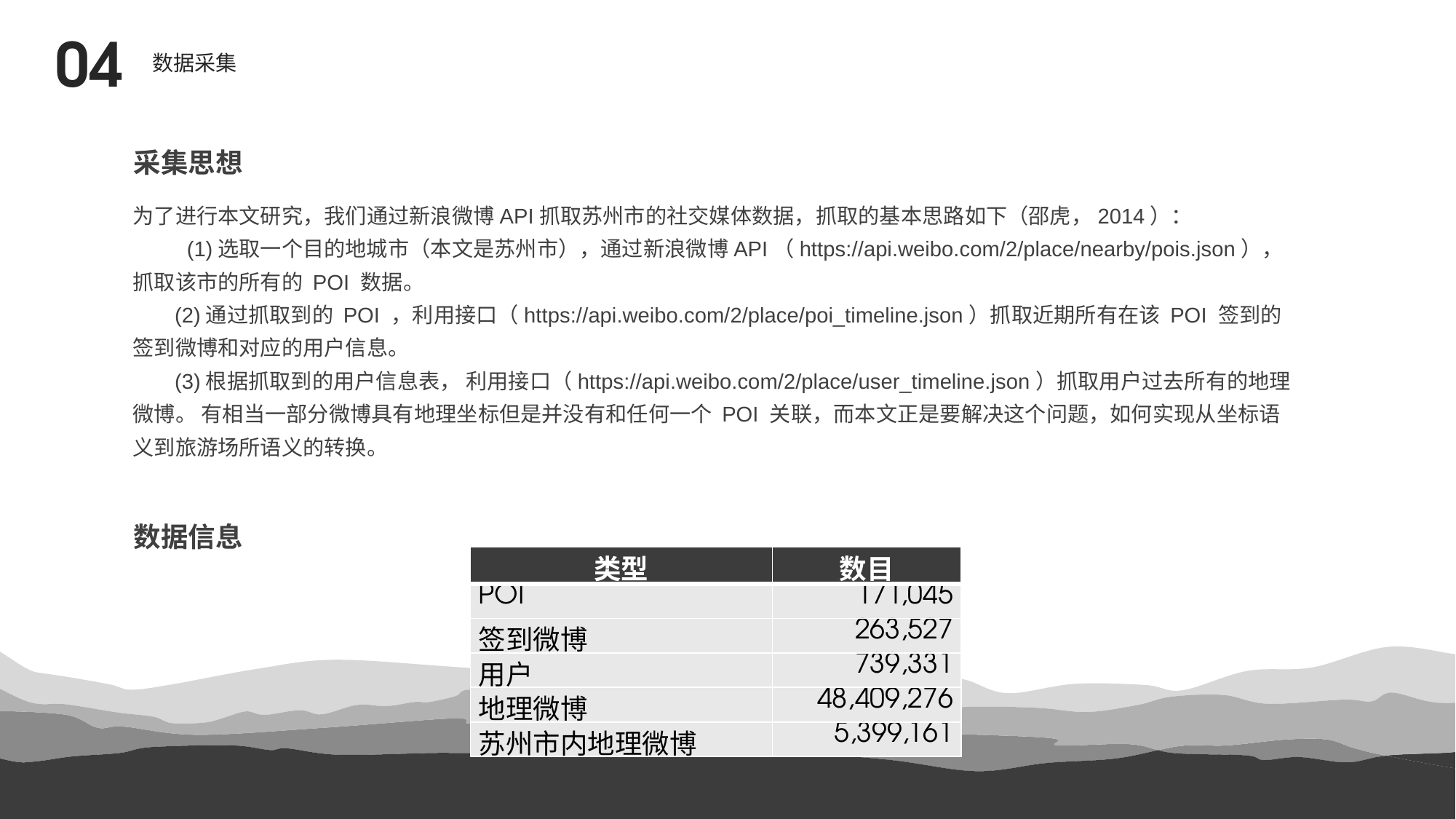

04
数据采集
采集思想
为了进行本文研究，我们通过新浪微博API抓取苏州市的社交媒体数据，抓取的基本思路如下（邵虎，2014）：
         (1)选取一个目的地城市（本文是苏州市），通过新浪微博API（https://api.weibo.com/2/place/nearby/pois.json），抓取该市的所有的 POI 数据。
       (2)通过抓取到的 POI ，利用接口（https://api.weibo.com/2/place/poi_timeline.json）抓取近期所有在该 POI 签到的签到微博和对应的用户信息。
       (3)根据抓取到的用户信息表， 利用接口（https://api.weibo.com/2/place/user_timeline.json）抓取用户过去所有的地理微博。 有相当一部分微博具有地理坐标但是并没有和任何一个 POI 关联，而本文正是要解决这个问题，如何实现从坐标语义到旅游场所语义的转换。
数据信息
| 类型 | 数目 |
| --- | --- |
| POI | 171,045 |
| 签到微博 | 263,527 |
| 用户 | 739,331 |
| 地理微博 | 48,409,276 |
| 苏州市内地理微博 | 5,399,161 |